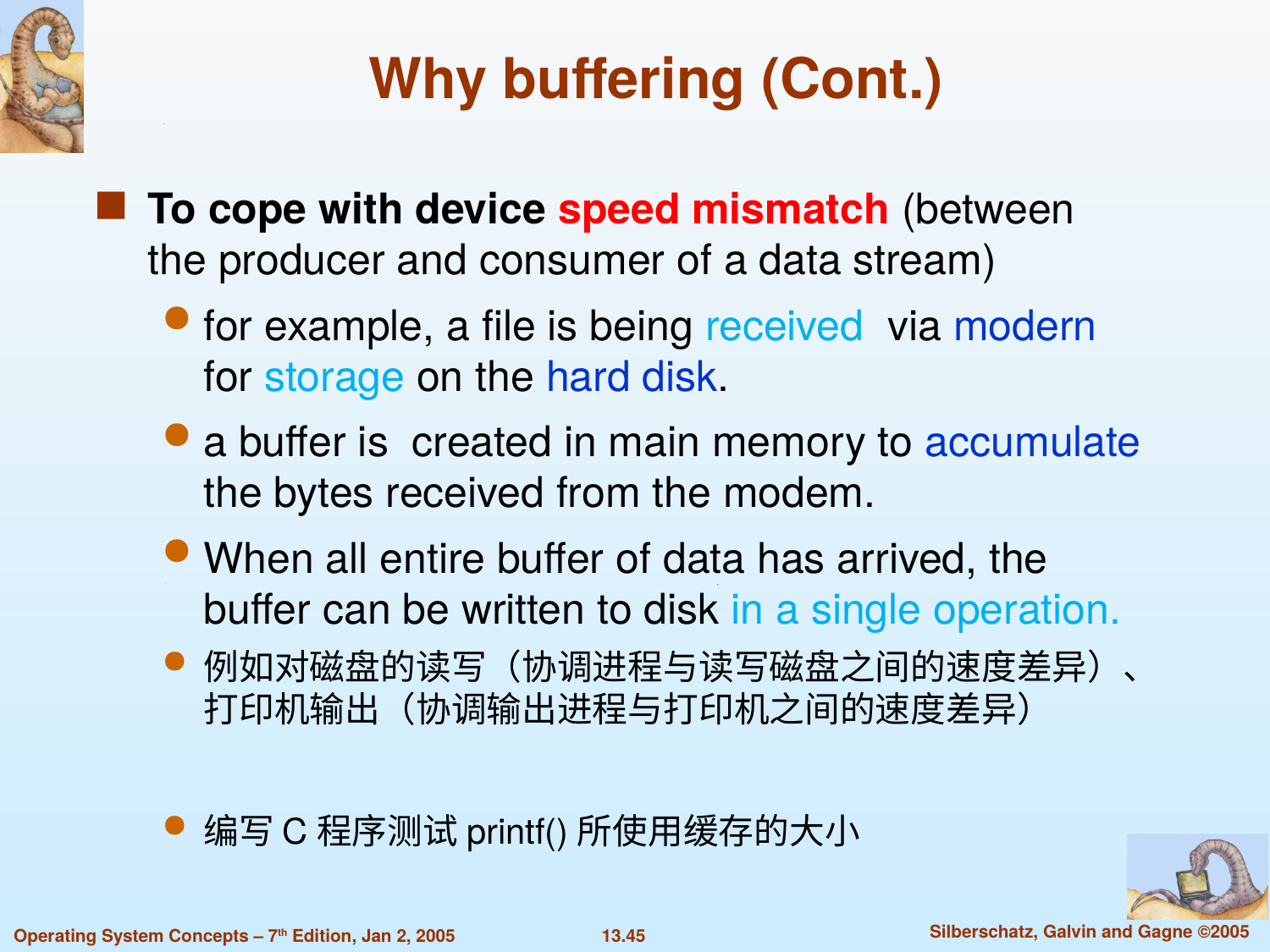

Why buffering (Cont.)
To cope with device speed mismatch (between the producer and consumer of a data stream)
for example, a file is being received  via modern for storage on the hard disk.
a buffer is  created in main memory to accumulate the bytes received from the modem.
When all entire buffer of data has arrived, the buffer can be written to disk in a single operation.
例如对磁盘的读写（协调进程与读写磁盘之间的速度差异）、打印机输出（协调输出进程与打印机之间的速度差异）

编写C程序测试printf()所使用缓存的大小